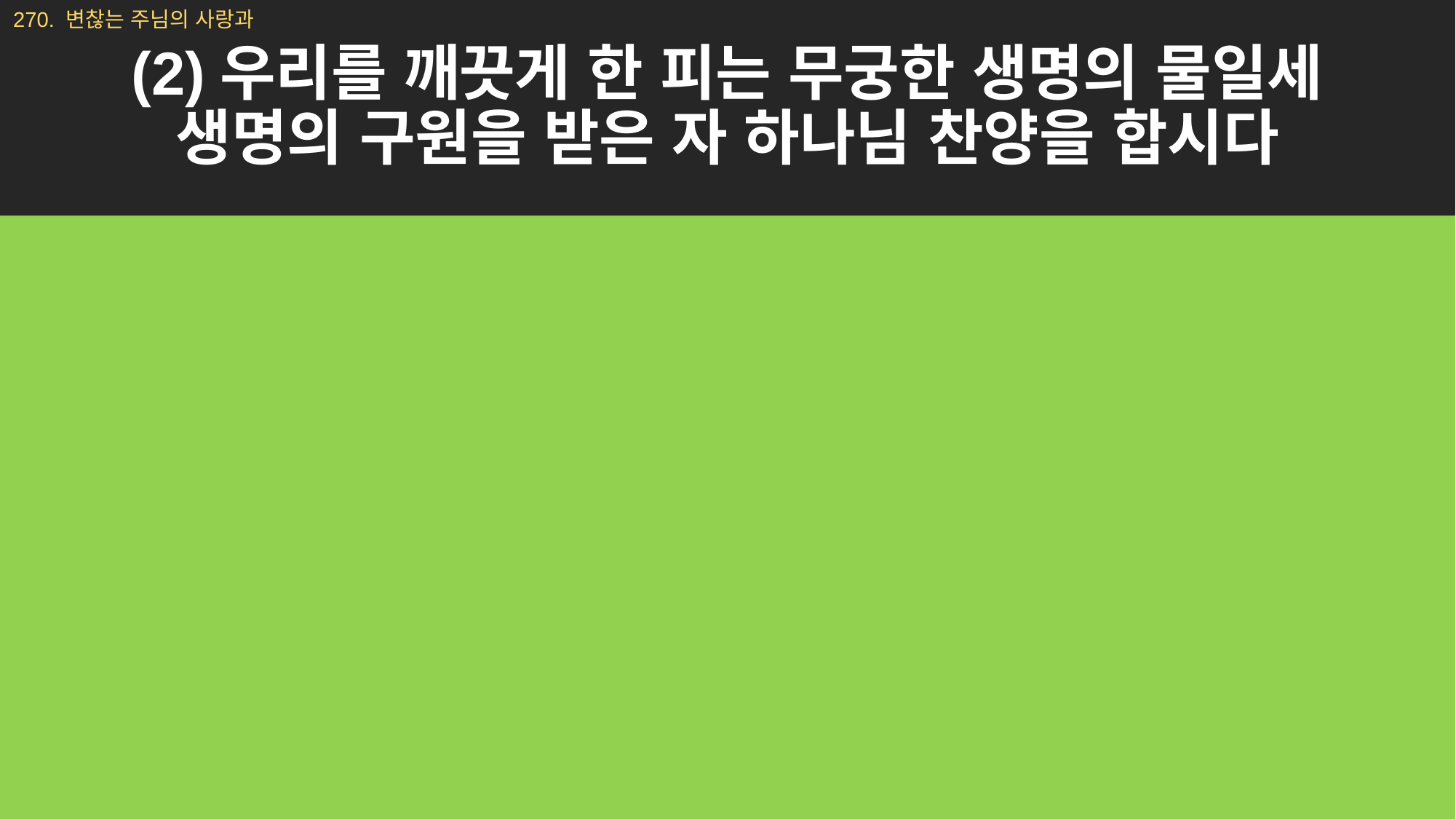

# (2)우리를 깨끗게 한 피는 무궁한 생명의 물일세 생명의 구원을 받은 자 하나님 찬양을 합시다
270. 변찮는 주님의 사랑과